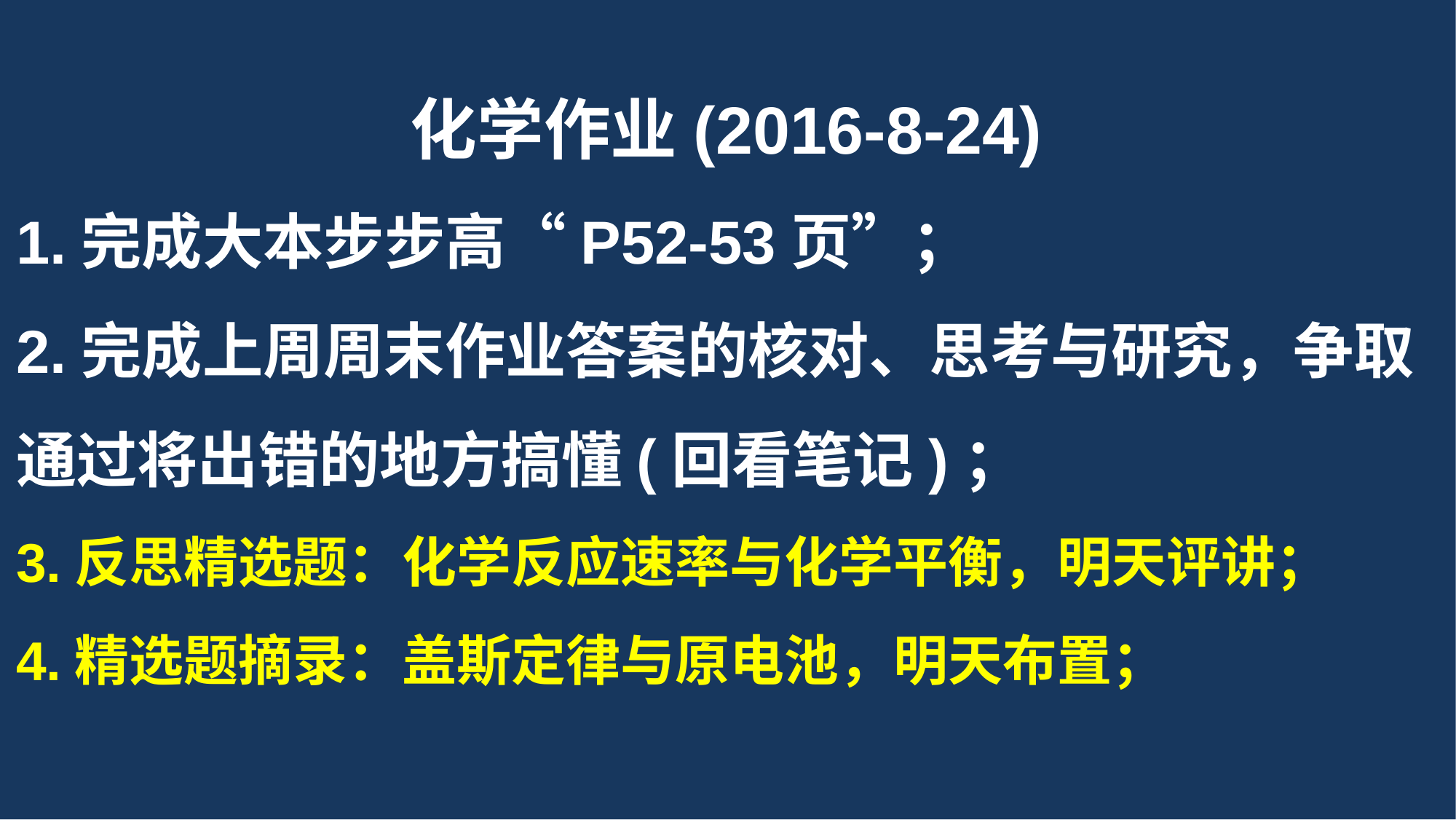

化学作业(2016-8-24)
1.完成大本步步高“P52-53页”；
2.完成上周周末作业答案的核对、思考与研究，争取通过将出错的地方搞懂(回看笔记)；
3.反思精选题：化学反应速率与化学平衡，明天评讲；
4.精选题摘录：盖斯定律与原电池，明天布置；